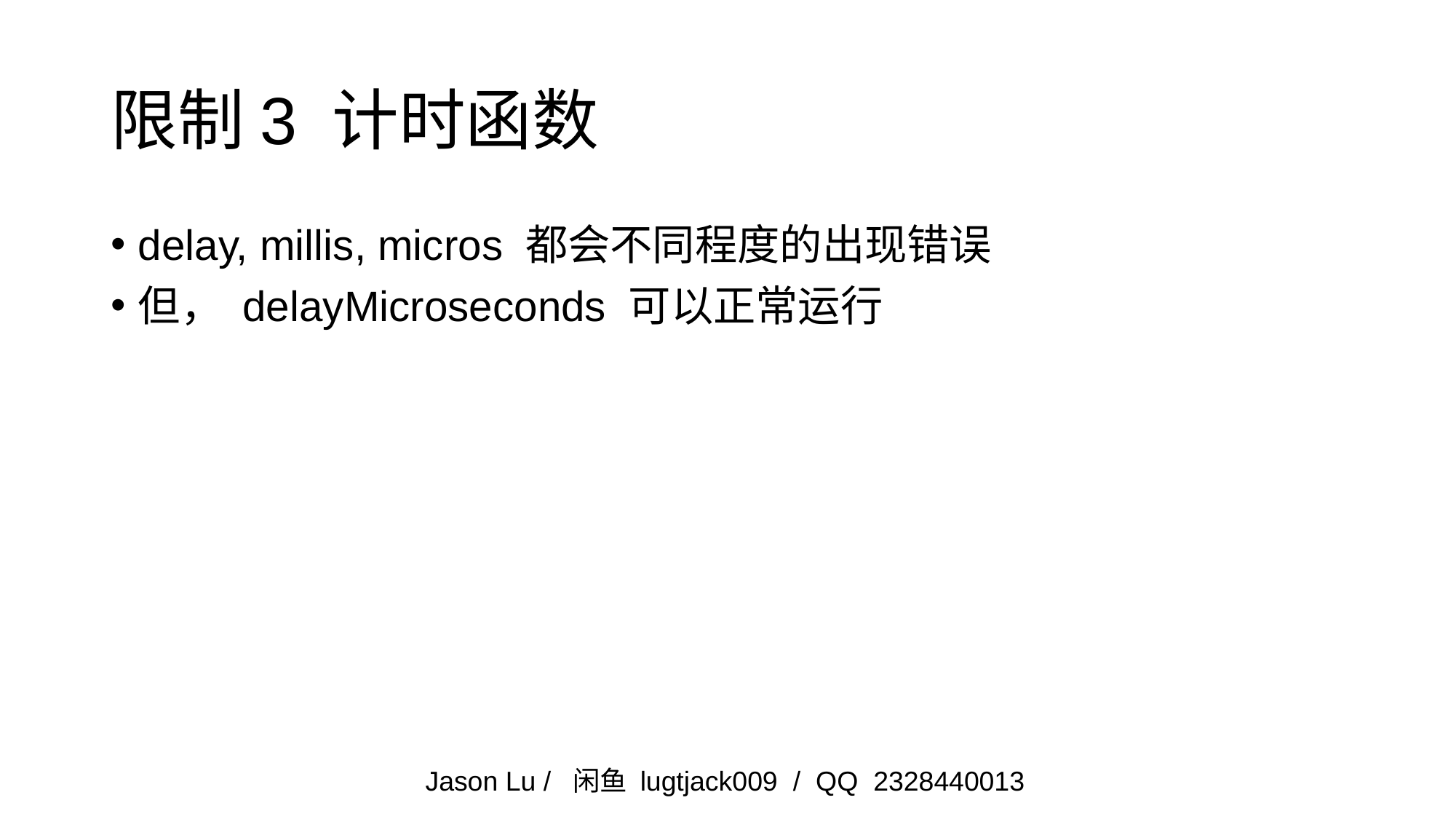

# 限制3 计时函数
delay, millis, micros 都会不同程度的出现错误
但， delayMicroseconds 可以正常运行